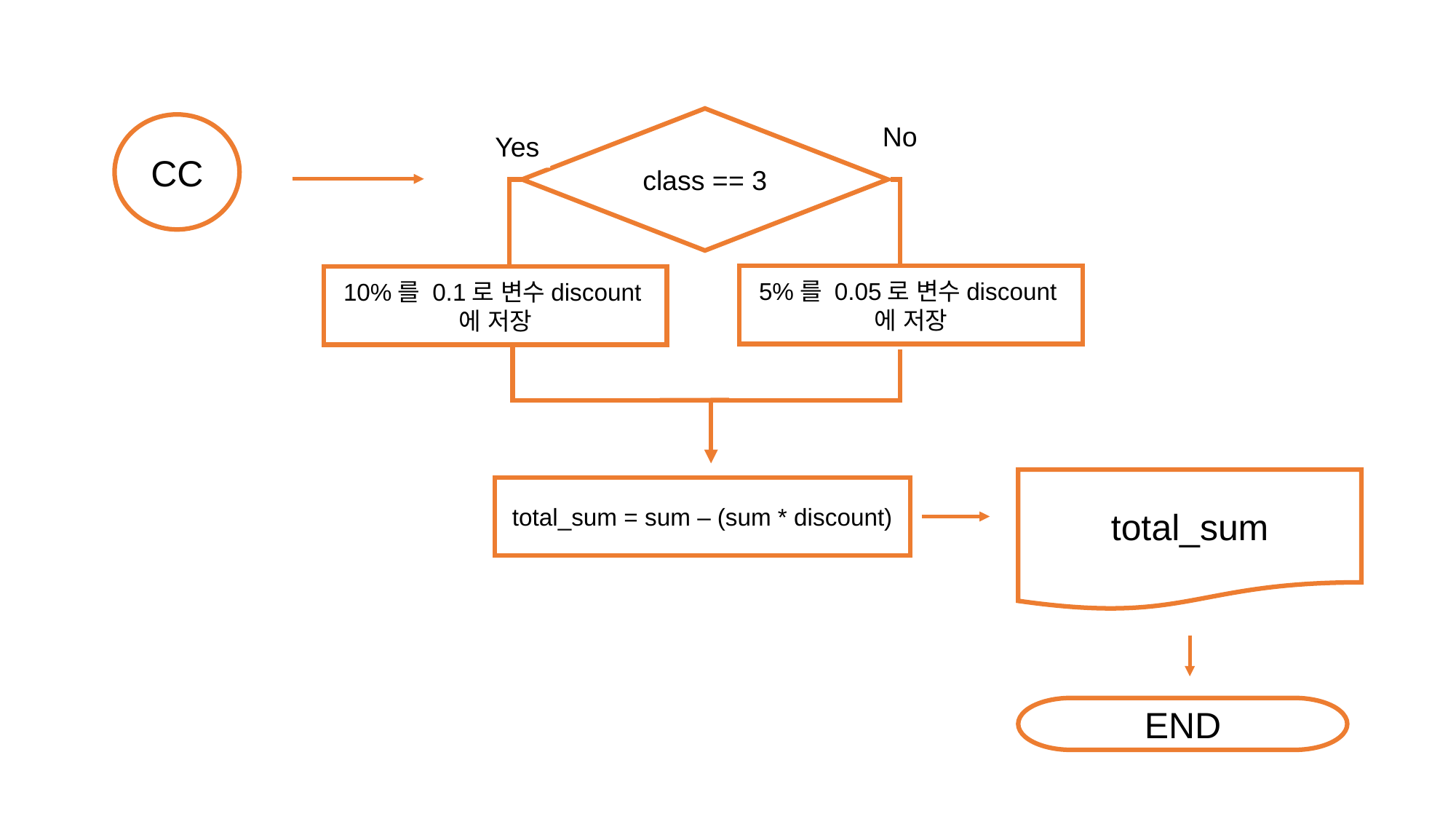

class == 3
No
CC
Yes
5%를 0.05로 변수discount에 저장
10%를 0.1로 변수discount에 저장
total_sum
total_sum = sum – (sum * discount)
END